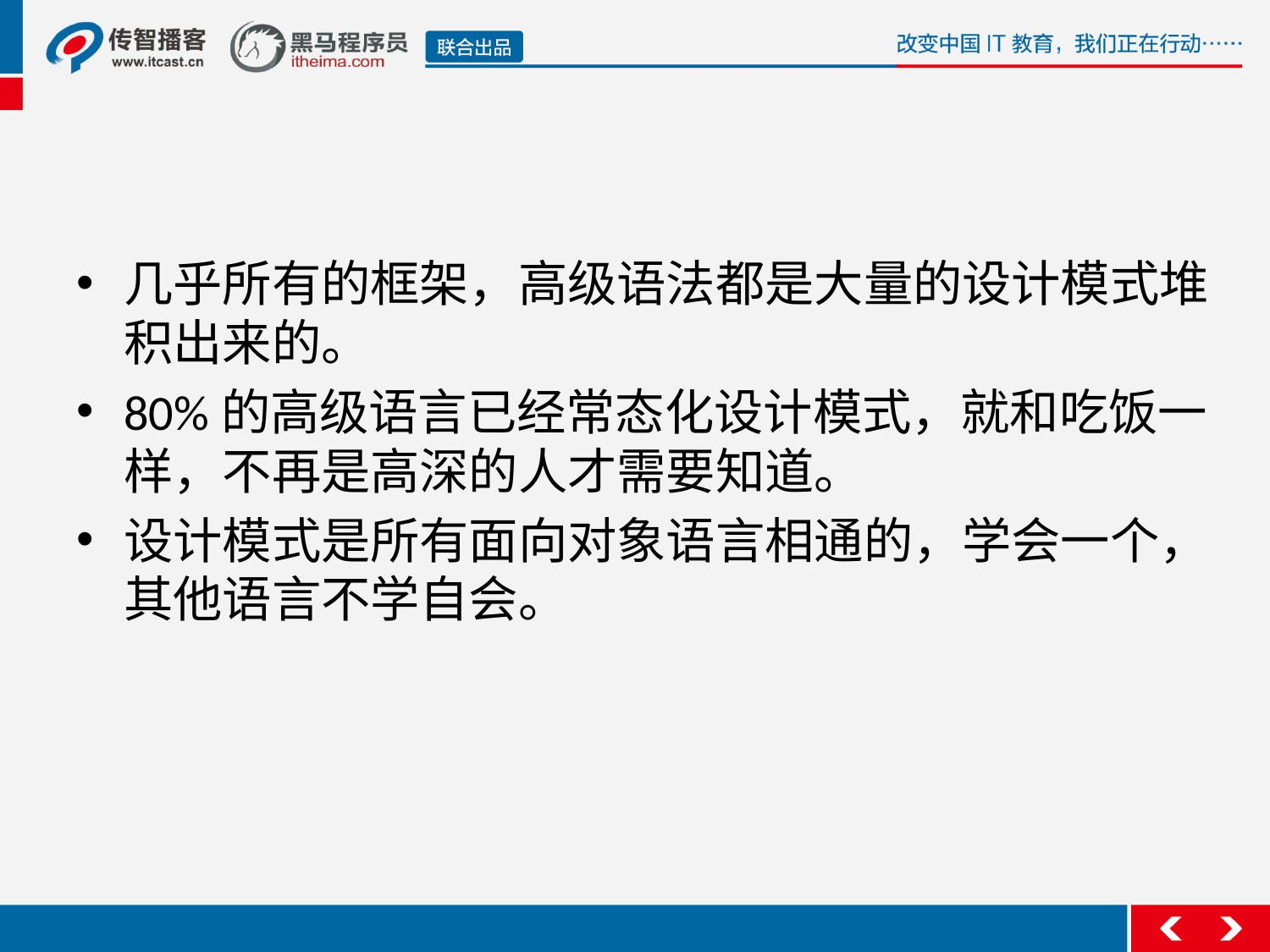

#
几乎所有的框架，高级语法都是大量的设计模式堆积出来的。
80%的高级语言已经常态化设计模式，就和吃饭一样，不再是高深的人才需要知道。
设计模式是所有面向对象语言相通的，学会一个，其他语言不学自会。